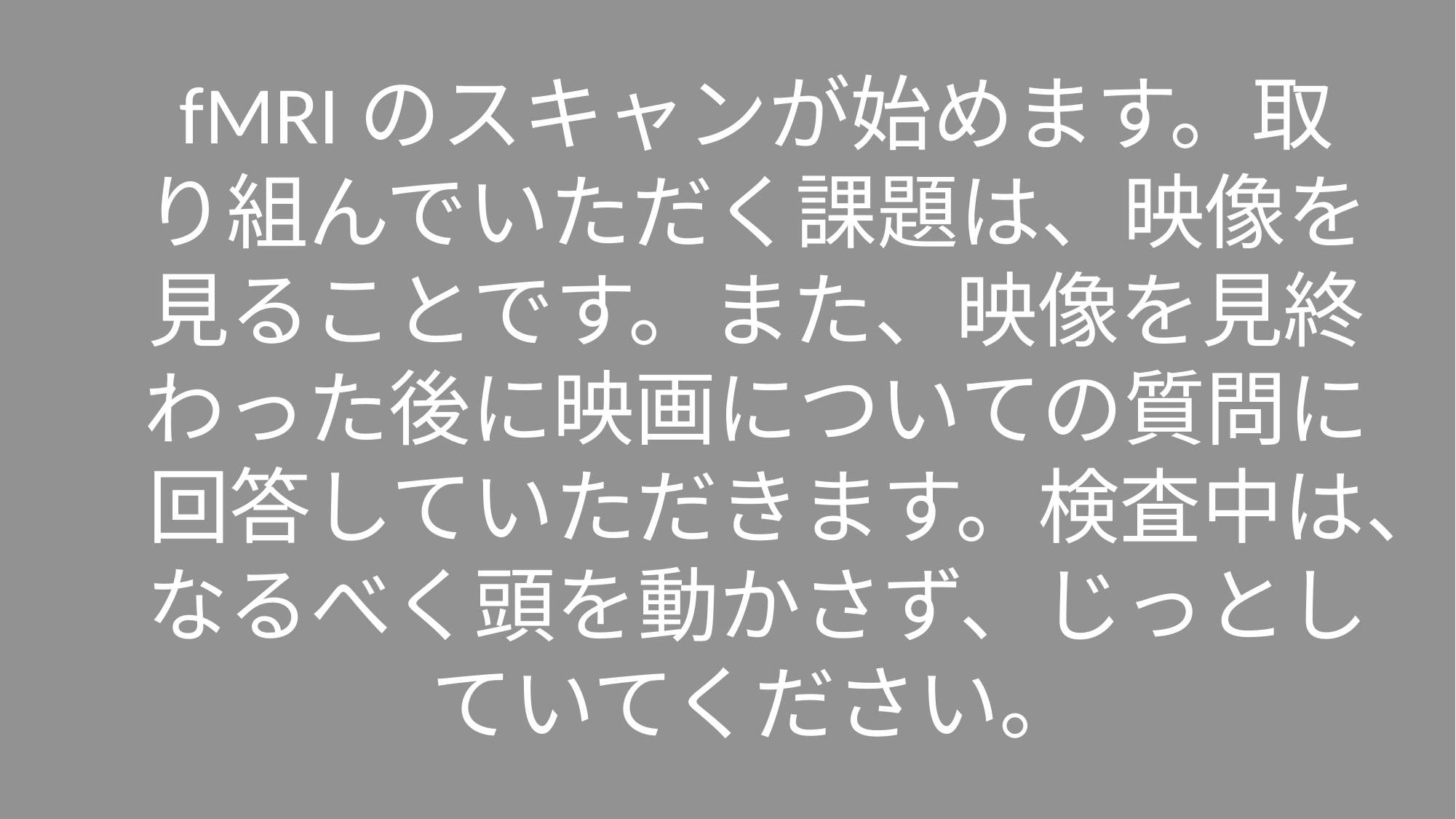

fMRIのスキャンが始めます。取り組んでいただく課題は、映像を見ることです。また、映像を見終わった後に映画についての質問に回答していただきます。検査中は、なるべく頭を動かさず、じっとしていてください。